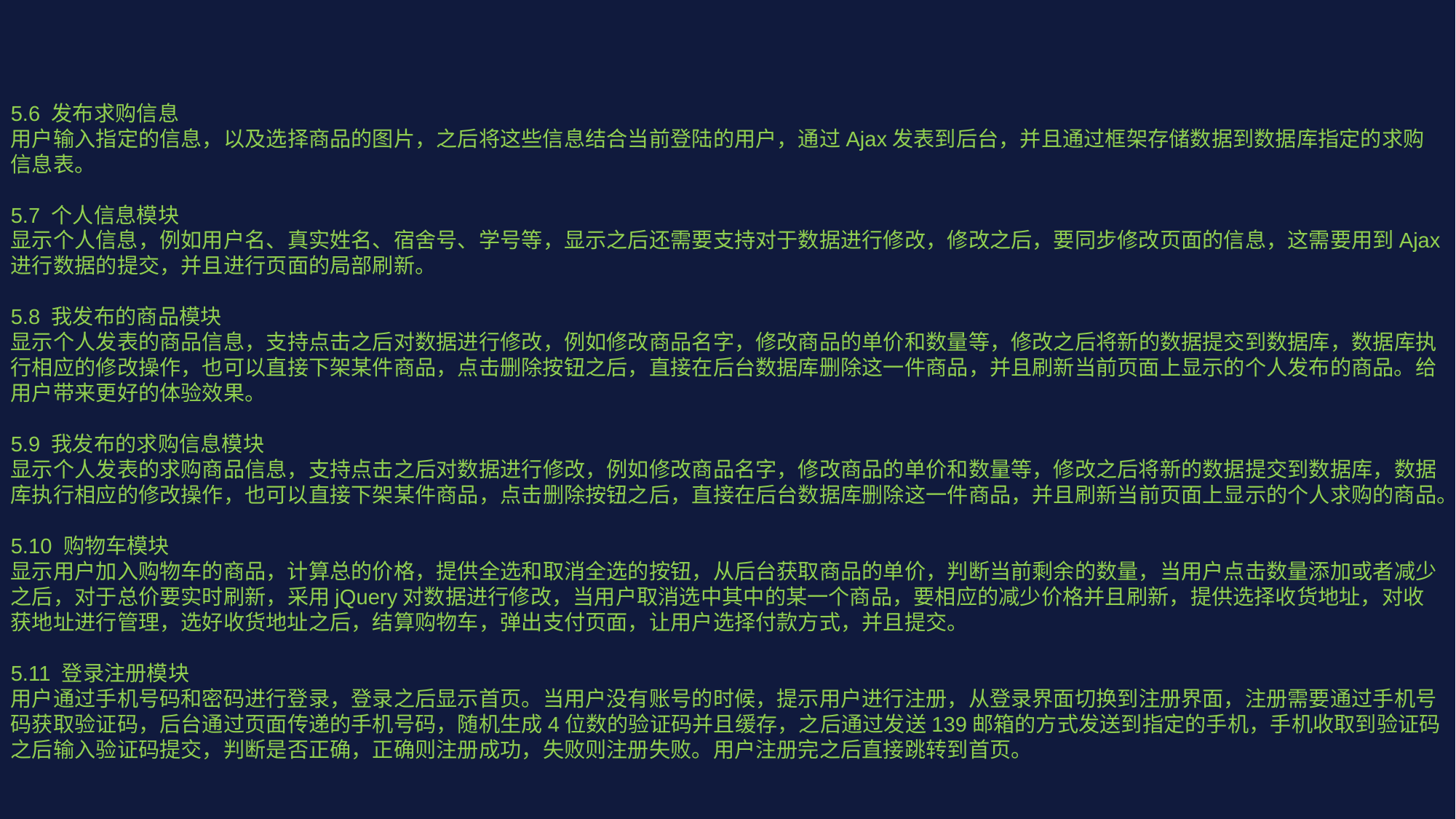

5.6 发布求购信息
用户输入指定的信息，以及选择商品的图片，之后将这些信息结合当前登陆的用户，通过Ajax发表到后台，并且通过框架存储数据到数据库指定的求购信息表。

5.7 个人信息模块
显示个人信息，例如用户名、真实姓名、宿舍号、学号等，显示之后还需要支持对于数据进行修改，修改之后，要同步修改页面的信息，这需要用到Ajax进行数据的提交，并且进行页面的局部刷新。

5.8 我发布的商品模块
显示个人发表的商品信息，支持点击之后对数据进行修改，例如修改商品名字，修改商品的单价和数量等，修改之后将新的数据提交到数据库，数据库执行相应的修改操作，也可以直接下架某件商品，点击删除按钮之后，直接在后台数据库删除这一件商品，并且刷新当前页面上显示的个人发布的商品。给用户带来更好的体验效果。

5.9 我发布的求购信息模块
显示个人发表的求购商品信息，支持点击之后对数据进行修改，例如修改商品名字，修改商品的单价和数量等，修改之后将新的数据提交到数据库，数据库执行相应的修改操作，也可以直接下架某件商品，点击删除按钮之后，直接在后台数据库删除这一件商品，并且刷新当前页面上显示的个人求购的商品。

5.10 购物车模块
显示用户加入购物车的商品，计算总的价格，提供全选和取消全选的按钮，从后台获取商品的单价，判断当前剩余的数量，当用户点击数量添加或者减少之后，对于总价要实时刷新，采用jQuery对数据进行修改，当用户取消选中其中的某一个商品，要相应的减少价格并且刷新，提供选择收货地址，对收获地址进行管理，选好收货地址之后，结算购物车，弹出支付页面，让用户选择付款方式，并且提交。

5.11 登录注册模块
用户通过手机号码和密码进行登录，登录之后显示首页。当用户没有账号的时候，提示用户进行注册，从登录界面切换到注册界面，注册需要通过手机号码获取验证码，后台通过页面传递的手机号码，随机生成4位数的验证码并且缓存，之后通过发送139邮箱的方式发送到指定的手机，手机收取到验证码之后输入验证码提交，判断是否正确，正确则注册成功，失败则注册失败。用户注册完之后直接跳转到首页。